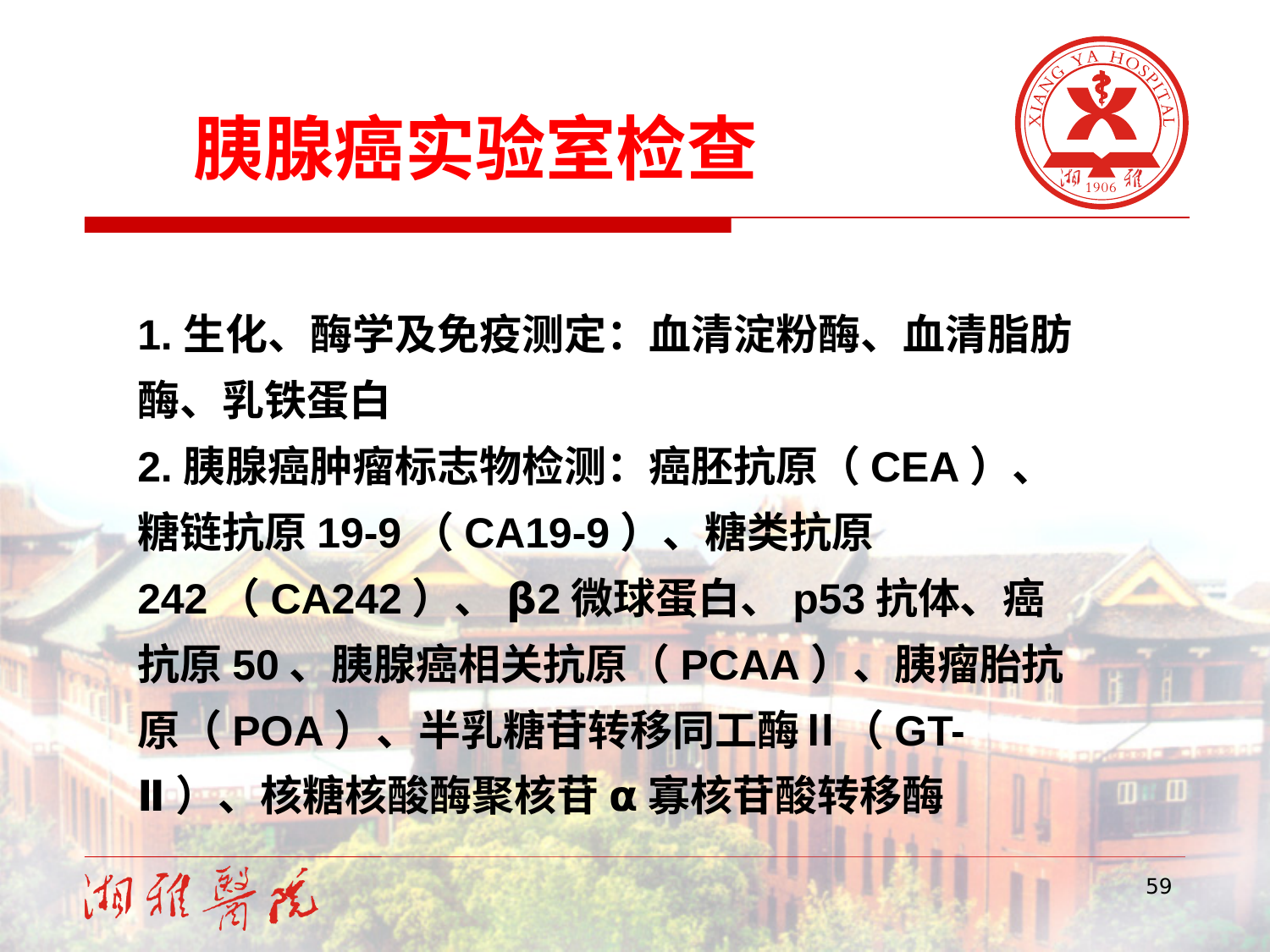

胰腺癌实验室检查
1.生化、酶学及免疫测定：血清淀粉酶、血清脂肪酶、乳铁蛋白
2.胰腺癌肿瘤标志物检测：癌胚抗原（CEA）、糖链抗原19-9（CA19-9）、糖类抗原242（CA242）、β2微球蛋白、p53抗体、癌抗原50、胰腺癌相关抗原（PCAA）、胰瘤胎抗原（POA）、半乳糖苷转移同工酶Ⅱ（GT-Ⅱ）、核糖核酸酶聚核苷α寡核苷酸转移酶
59